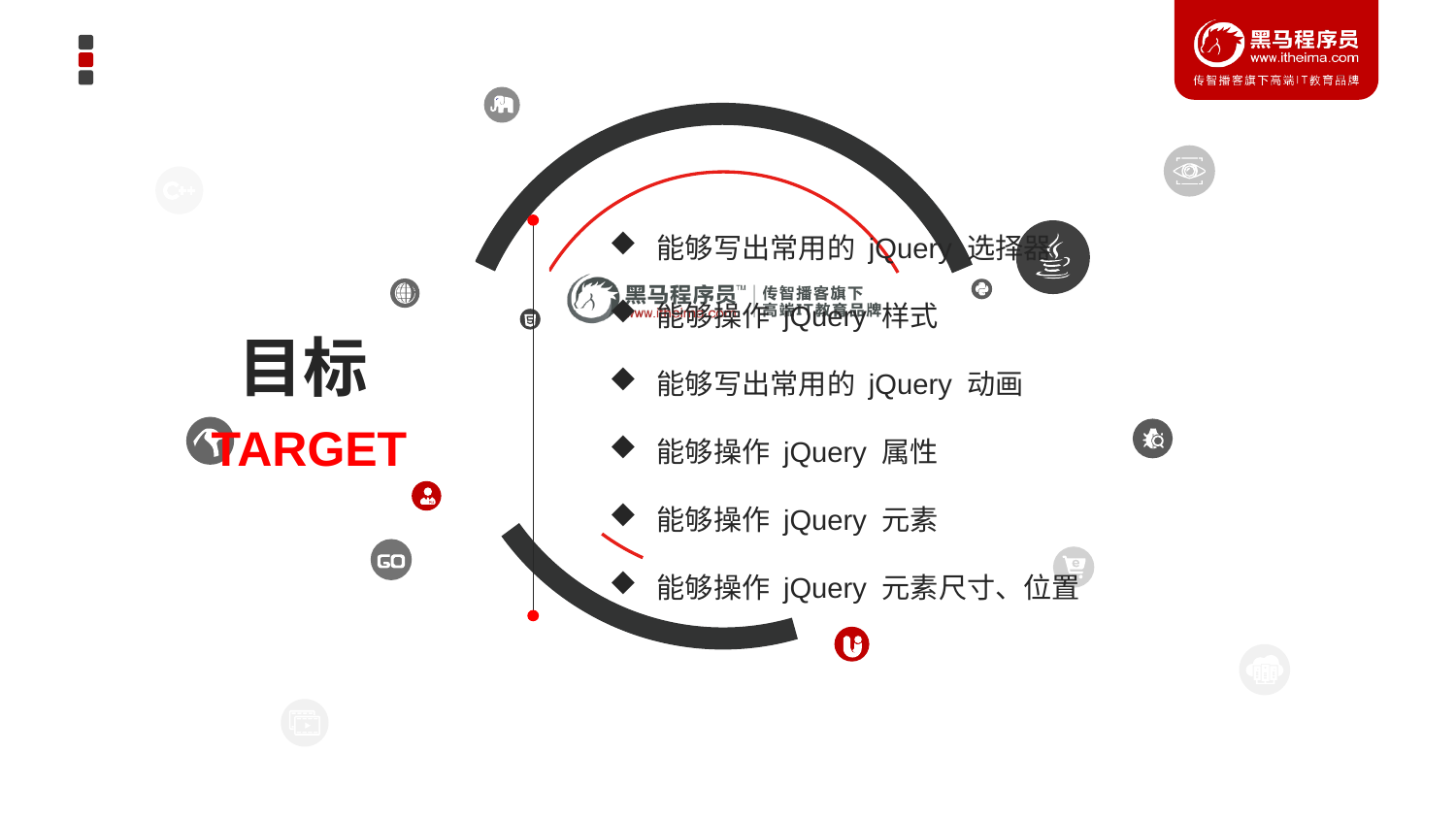

能够写出常用的 jQuery 选择器
  能够操作 jQuery 样式
  能够写出常用的 jQuery 动画
  能够操作 jQuery 属性
  能够操作 jQuery 元素
  能够操作 jQuery 元素尺寸、位置

目标
TARGET